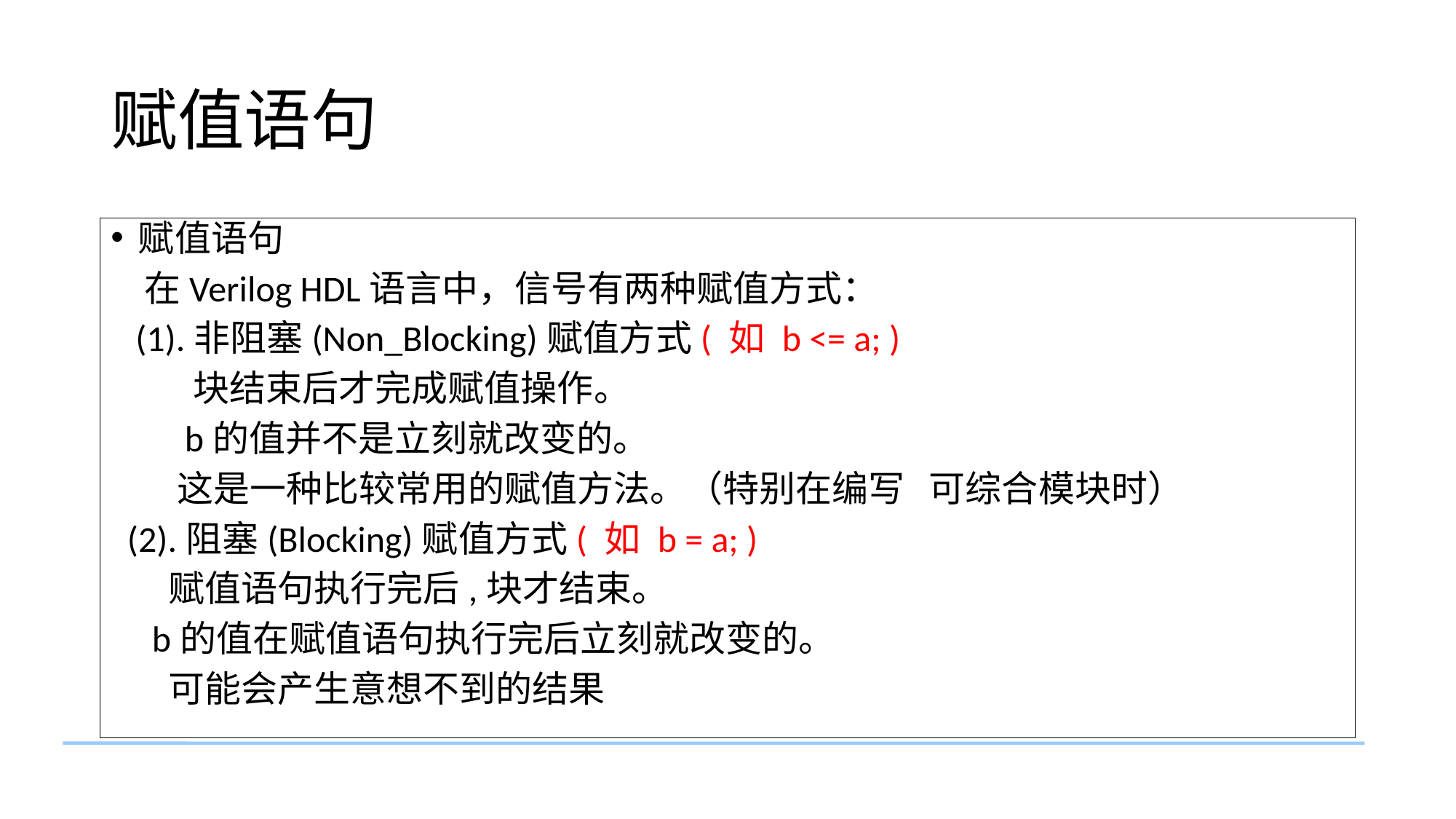

# 赋值语句
赋值语句
   在Verilog HDL语言中，信号有两种赋值方式：
   (1).非阻塞(Non_Blocking)赋值方式( 如 b <= a; )
         块结束后才完成赋值操作。
         b的值并不是立刻就改变的。
       这是一种比较常用的赋值方法。（特别在编写   可综合模块时）
  (2).阻塞(Blocking)赋值方式( 如 b = a; )
      赋值语句执行完后,块才结束。
     b的值在赋值语句执行完后立刻就改变的。
      可能会产生意想不到的结果